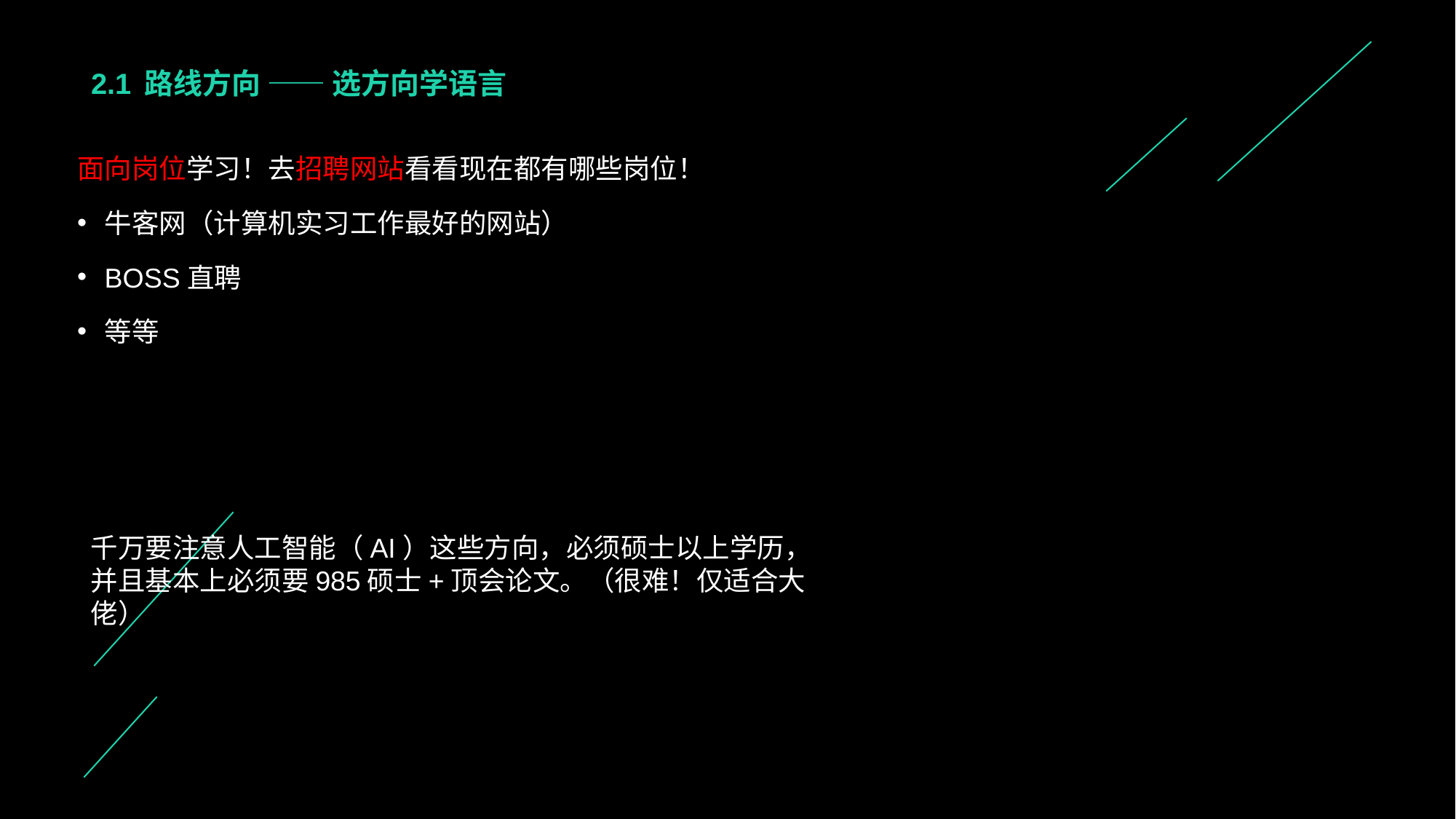

# 2.1 路线方向 —— 选方向学语言
面向岗位学习！去招聘网站看看现在都有哪些岗位！
牛客网（计算机实习工作最好的网站）
BOSS直聘
等等
千万要注意人工智能（AI）这些方向，必须硕士以上学历，并且基本上必须要985硕士+顶会论文。（很难！仅适合大佬）